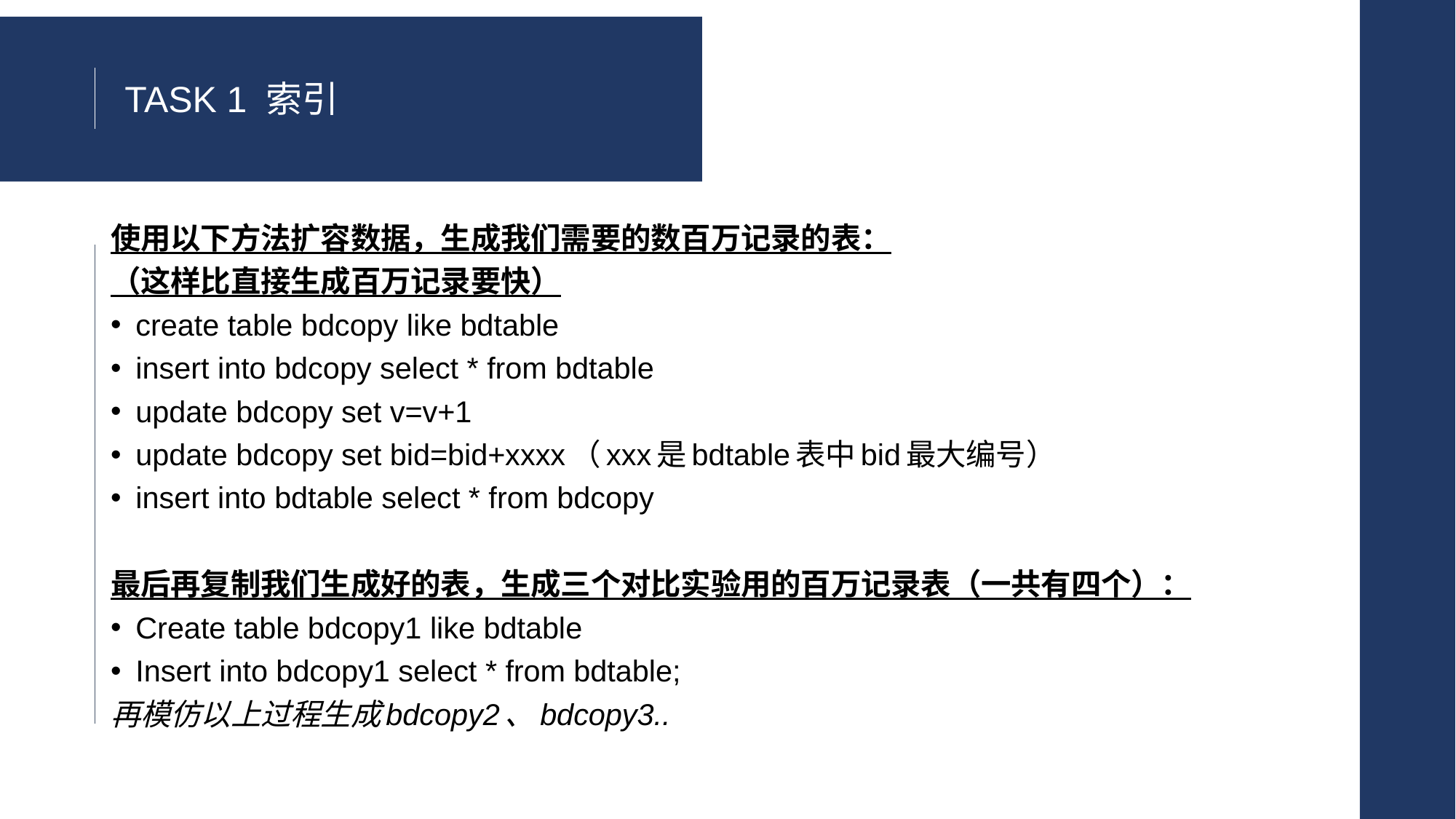

TASK 1 索引
使用以下方法扩容数据，生成我们需要的数百万记录的表：
（这样比直接生成百万记录要快）
create table bdcopy like bdtable
insert into bdcopy select * from bdtable
update bdcopy set v=v+1
update bdcopy set bid=bid+xxxx（xxx是bdtable表中bid最大编号）
insert into bdtable select * from bdcopy

最后再复制我们生成好的表，生成三个对比实验用的百万记录表（一共有四个）：
Create table bdcopy1 like bdtable
Insert into bdcopy1 select * from bdtable;
再模仿以上过程生成bdcopy2、bdcopy3..